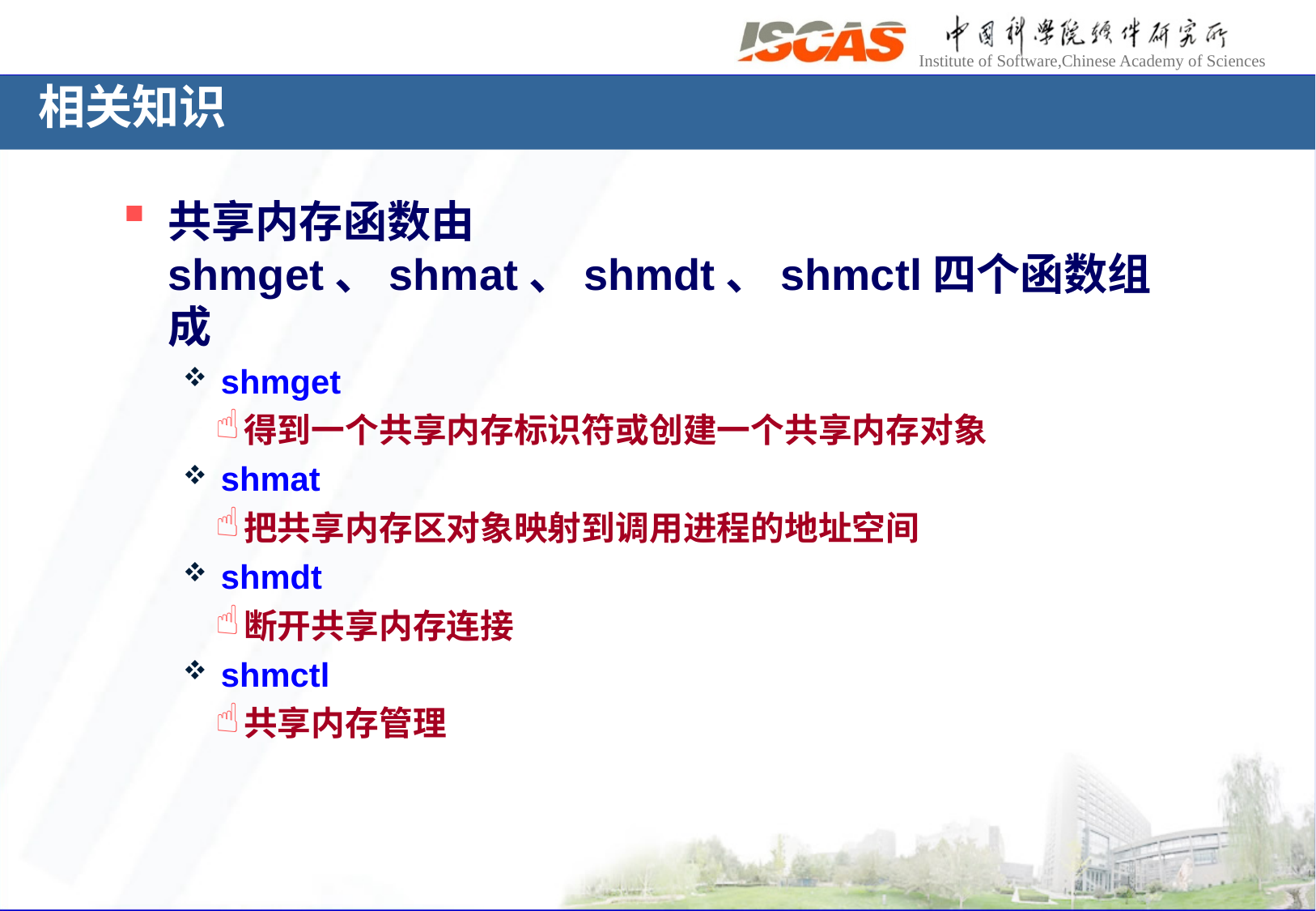

相关知识
共享内存函数由shmget、shmat、shmdt、shmctl四个函数组成
shmget
得到一个共享内存标识符或创建一个共享内存对象
shmat
把共享内存区对象映射到调用进程的地址空间
shmdt
断开共享内存连接
shmctl
共享内存管理